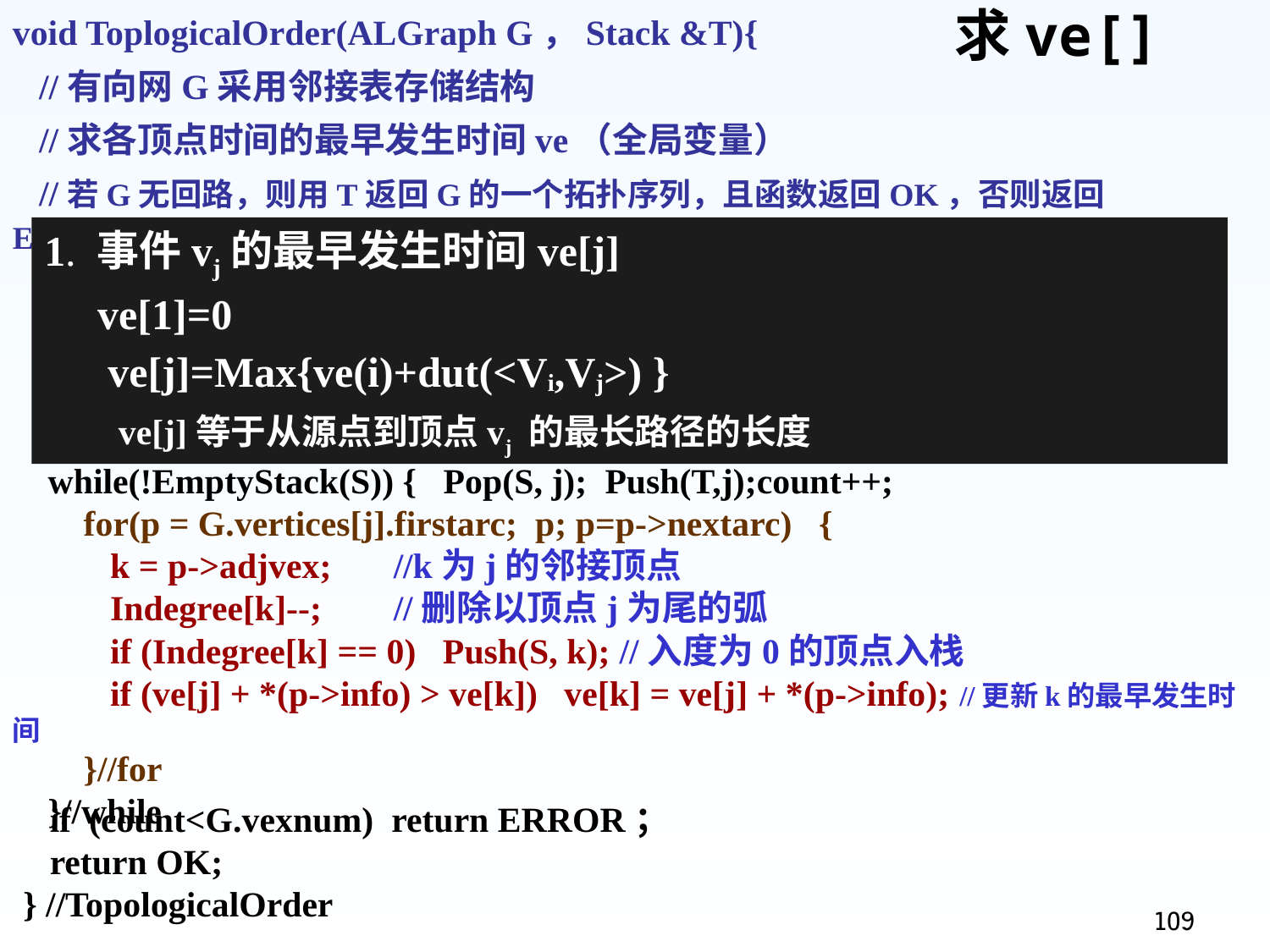

void ToplogicalOrder(ALGraph G，Stack &T){
   //有向网G采用邻接表存储结构
   //求各顶点时间的最早发生时间ve（全局变量）
   //若G无回路，则用T返回G的一个拓扑序列，且函数返回OK，否则返回ERROR
    int Indegree[G.vexnum]={0};    //初始化各个顶点的入度
    计算各顶点的入度；
    InitStack(S);      //暂存入度为0的顶点
    入度为0的顶点保存在栈S中;
求ve[]
1. 事件vj的最早发生时间ve[j]
      ve[1]=0
      ve[j]=Max{ve(i)+dut(<Vi,Vj>) }
 ve[j]等于从源点到顶点vj 的最长路径的长度
    count = 0;  ve[0..G.vexnum-1] = 0; //初始化
    while(!EmptyStack(S)) {   Pop(S, j);  Push(T,j);count++;
        for(p = G.vertices[j].firstarc;  p; p=p->nextarc)   {
           k = p->adjvex; 	//k为j的邻接顶点
           Indegree[k]--; 	//删除以顶点j为尾的弧
           if (Indegree[k] == 0)   Push(S, k); //入度为0的顶点入栈
           if (ve[j] + *(p->info) > ve[k])   ve[k] = ve[j] + *(p->info); //更新k的最早发生时间
        }//for
    }//while
   if  (count<G.vexnum)  return ERROR；
   return OK;
} //TopologicalOrder
109